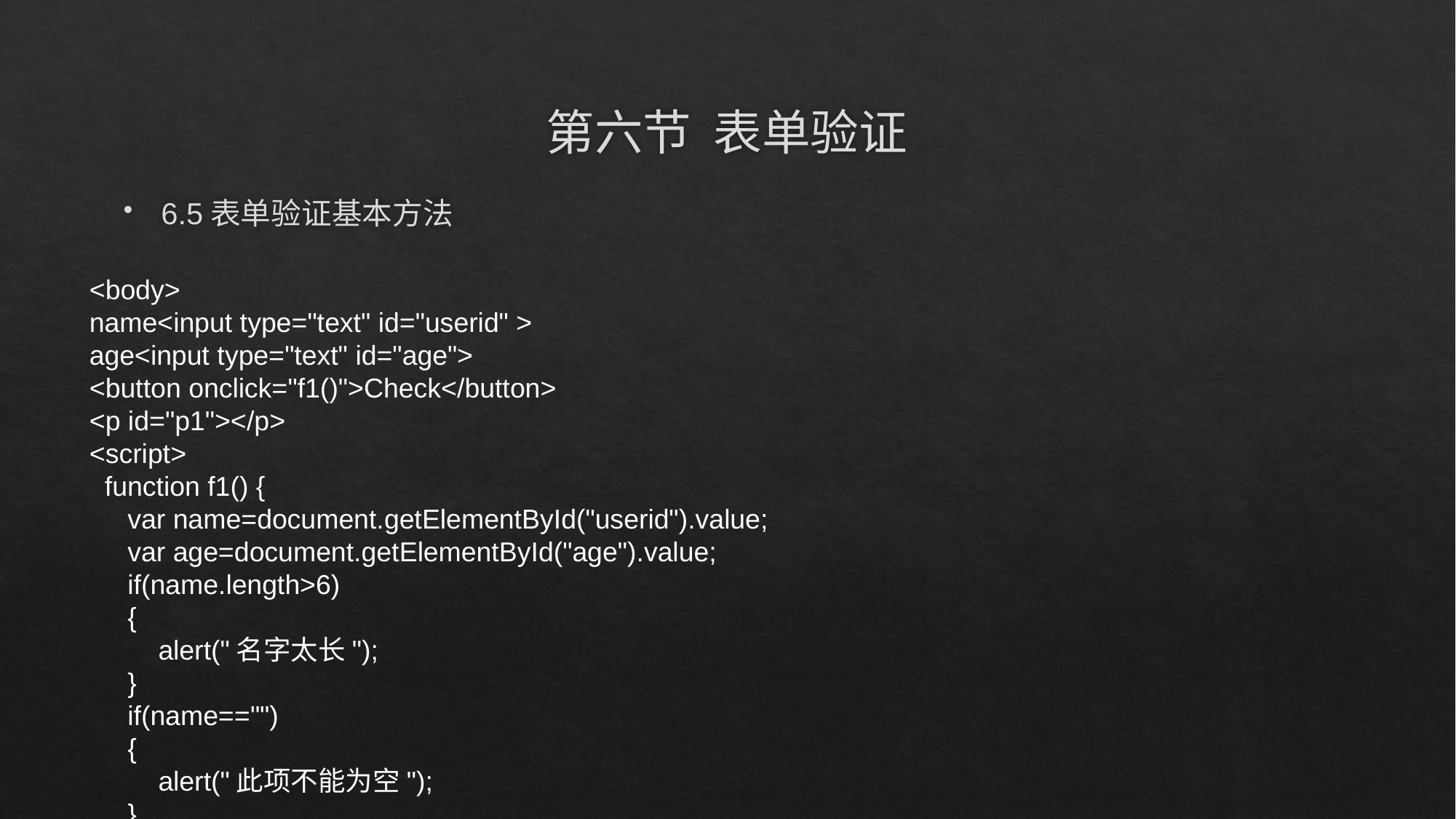

# 第六节  表单验证
6.5表单验证基本方法
<body>
name<input type="text" id="userid" >
age<input type="text" id="age">
<button onclick="f1()">Check</button>
<p id="p1"></p>
<script>
  function f1() {
     var name=document.getElementById("userid").value;
     var age=document.getElementById("age").value;
     if(name.length>6)
     {
         alert("名字太长");
     }
     if(name=="")
     {
         alert("此项不能为空");
     }
     if(!isNaN(name))
     {
         alert("不能是数字~！");
     }
  }
</script>
</body>
</html>